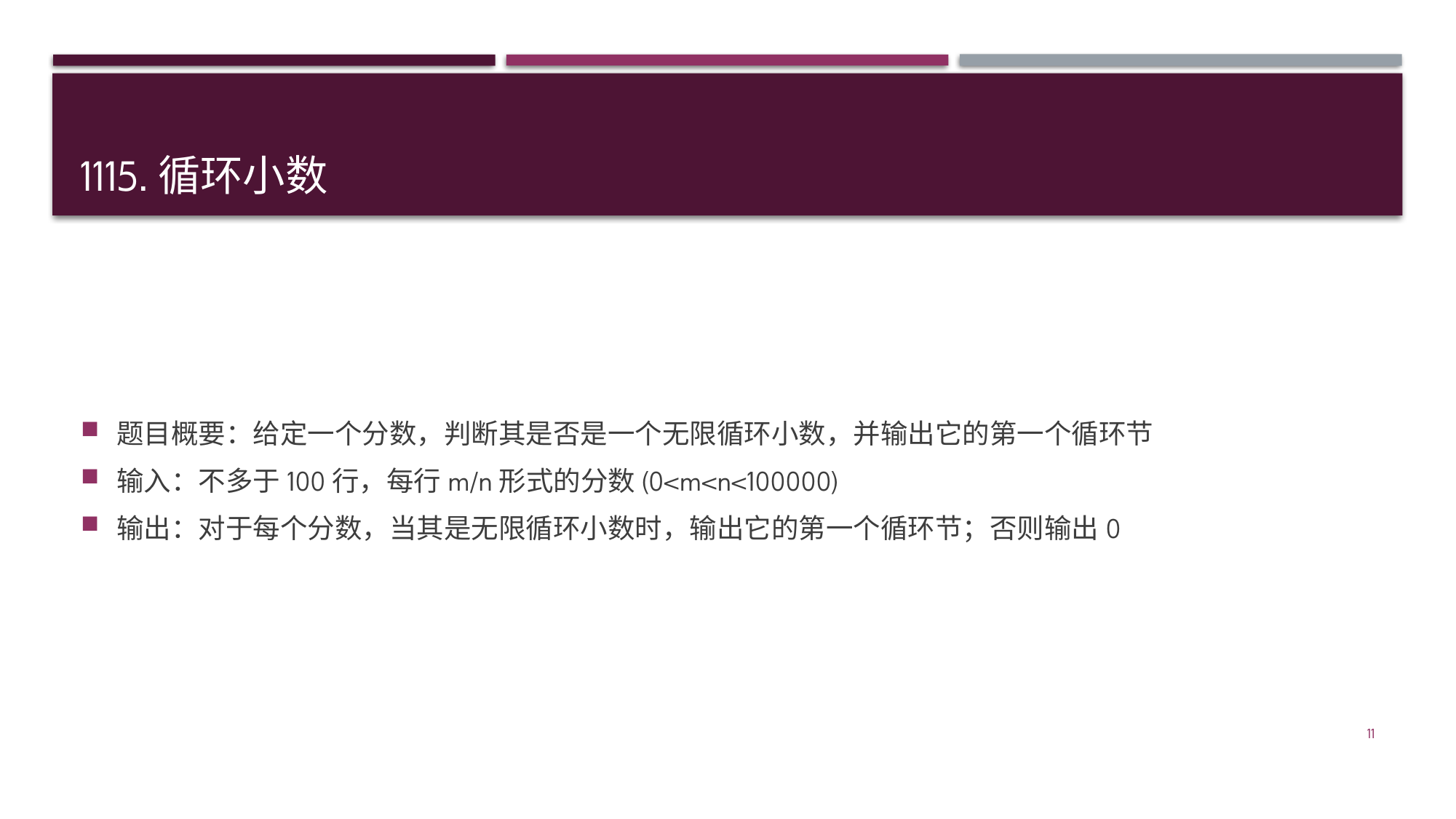

# 1115.循环小数
题目概要：给定一个分数，判断其是否是一个无限循环小数，并输出它的第一个循环节
输入：不多于100行，每行m/n形式的分数(0<m<n<100000)
输出：对于每个分数，当其是无限循环小数时，输出它的第一个循环节；否则输出0
11